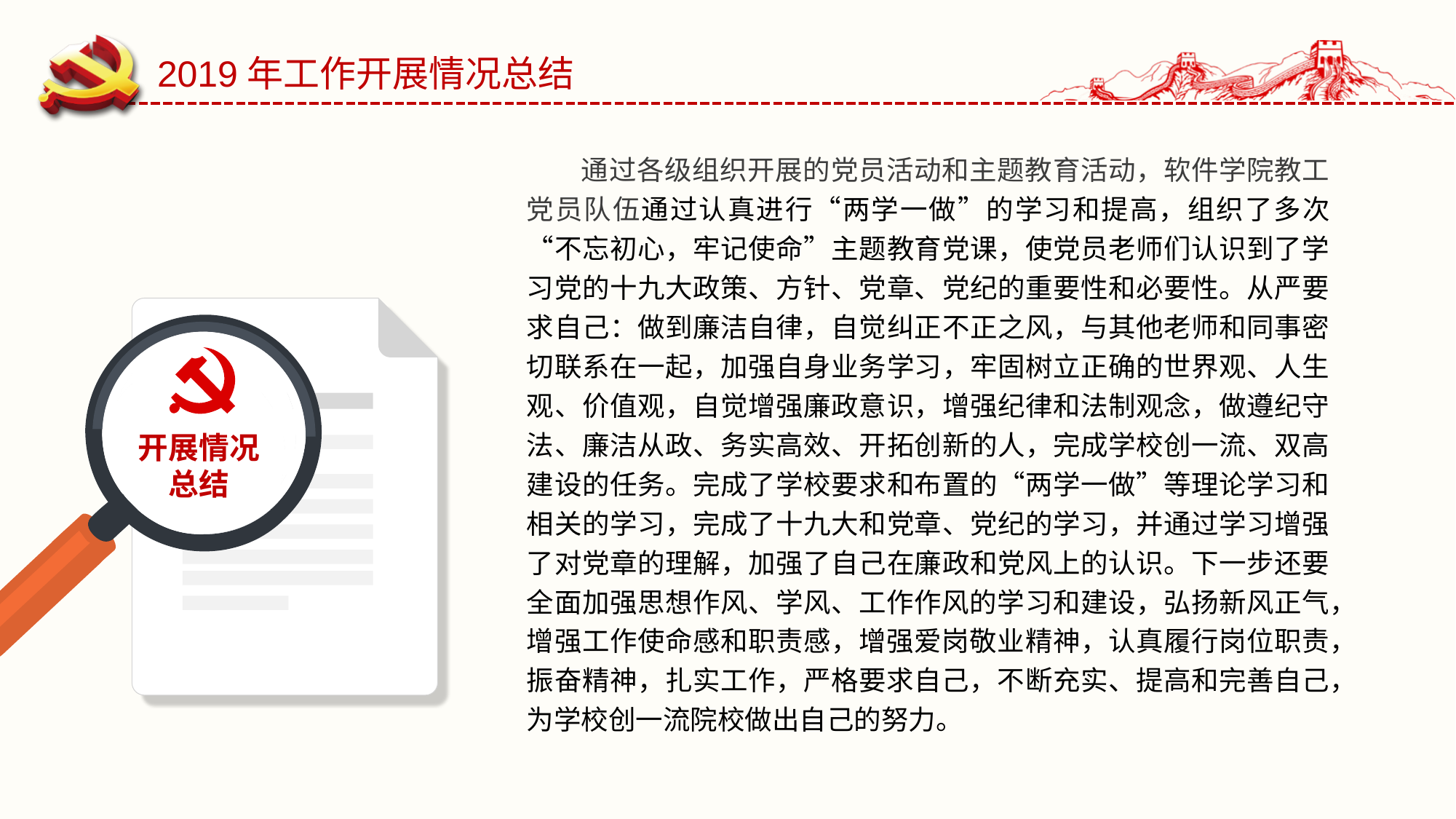

2019年工作开展情况总结
通过各级组织开展的党员活动和主题教育活动，软件学院教工党员队伍通过认真进行“两学一做”的学习和提高，组织了多次“不忘初心，牢记使命”主题教育党课，使党员老师们认识到了学习党的十九大政策、方针、党章、党纪的重要性和必要性。从严要求自己：做到廉洁自律，自觉纠正不正之风，与其他老师和同事密切联系在一起，加强自身业务学习，牢固树立正确的世界观、人生观、价值观，自觉增强廉政意识，增强纪律和法制观念，做遵纪守法、廉洁从政、务实高效、开拓创新的人，完成学校创一流、双高建设的任务。完成了学校要求和布置的“两学一做”等理论学习和相关的学习，完成了十九大和党章、党纪的学习，并通过学习增强了对党章的理解，加强了自己在廉政和党风上的认识。下一步还要全面加强思想作风、学风、工作作风的学习和建设，弘扬新风正气，增强工作使命感和职责感，增强爱岗敬业精神，认真履行岗位职责，振奋精神，扎实工作，严格要求自己，不断充实、提高和完善自己，为学校创一流院校做出自己的努力。

开展情况总结